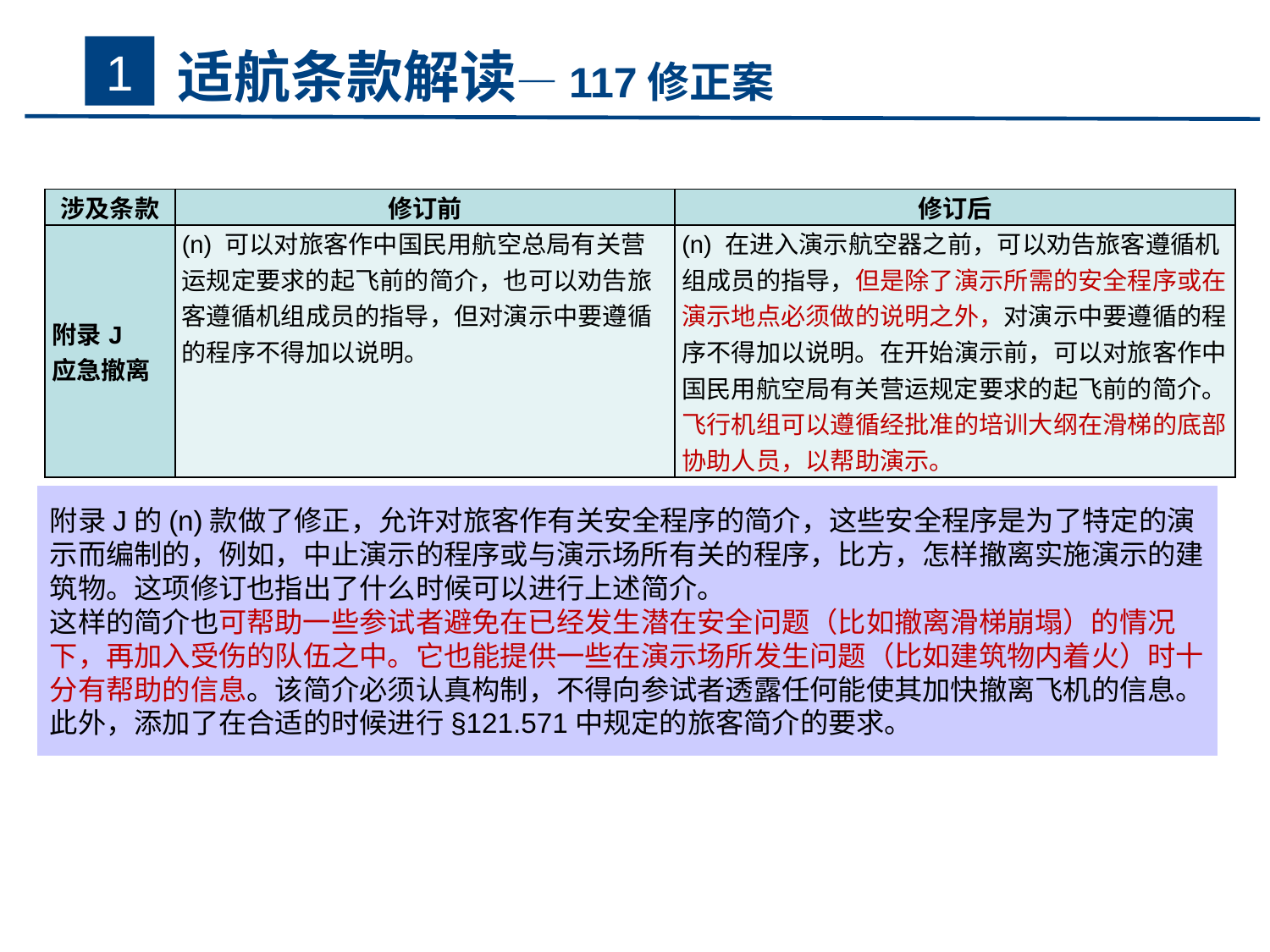

# 适航条款解读—117修正案
1
| 涉及条款 | 修订前 | 修订后 |
| --- | --- | --- |
| 附录J 应急撤离 | (n) 可以对旅客作中国民用航空总局有关营运规定要求的起飞前的简介，也可以劝告旅客遵循机组成员的指导，但对演示中要遵循的程序不得加以说明。 | (n) 在进入演示航空器之前，可以劝告旅客遵循机组成员的指导，但是除了演示所需的安全程序或在演示地点必须做的说明之外，对演示中要遵循的程序不得加以说明。在开始演示前，可以对旅客作中国民用航空局有关营运规定要求的起飞前的简介。飞行机组可以遵循经批准的培训大纲在滑梯的底部协助人员，以帮助演示。 |

附录J的(n)款做了修正，允许对旅客作有关安全程序的简介，这些安全程序是为了特定的演示而编制的，例如，中止演示的程序或与演示场所有关的程序，比方，怎样撤离实施演示的建筑物。这项修订也指出了什么时候可以进行上述简介。
这样的简介也可帮助一些参试者避免在已经发生潜在安全问题（比如撤离滑梯崩塌）的情况下，再加入受伤的队伍之中。它也能提供一些在演示场所发生问题（比如建筑物内着火）时十分有帮助的信息。该简介必须认真构制，不得向参试者透露任何能使其加快撤离飞机的信息。此外，添加了在合适的时候进行§121.571中规定的旅客简介的要求。